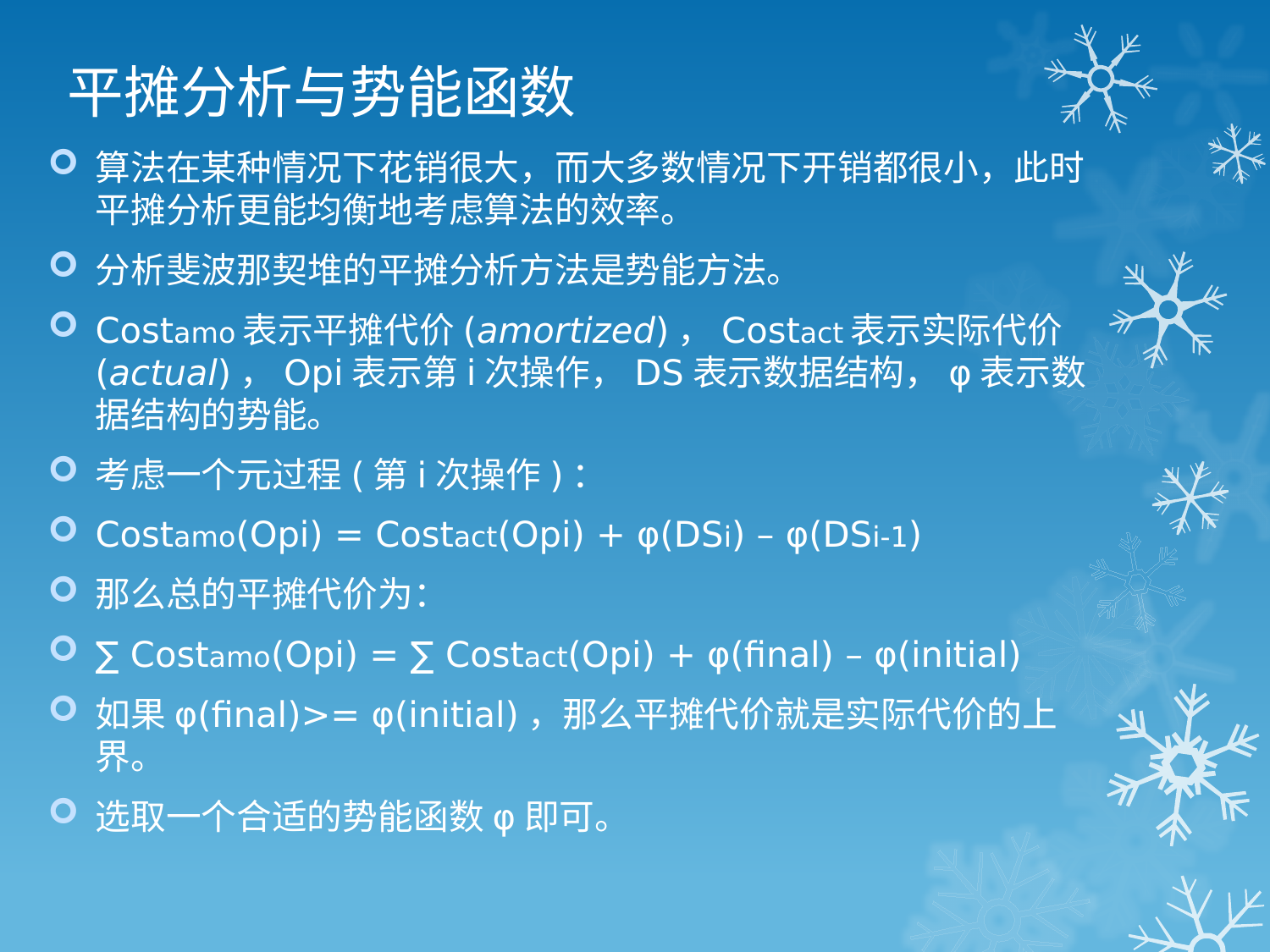

# 平摊分析与势能函数
算法在某种情况下花销很大，而大多数情况下开销都很小，此时平摊分析更能均衡地考虑算法的效率。
分析斐波那契堆的平摊分析方法是势能方法。
Costamo表示平摊代价(amortized)，Costact表示实际代价(actual)，Opi表示第i次操作，DS表示数据结构，φ表示数据结构的势能。
考虑一个元过程(第i次操作)：
Costamo(Opi) = Costact(Opi) + φ(DSi) – φ(DSi-1)
那么总的平摊代价为：
∑ Costamo(Opi) = ∑ Costact(Opi) + φ(final) – φ(initial)
如果φ(final)>= φ(initial)，那么平摊代价就是实际代价的上界。
选取一个合适的势能函数φ即可。